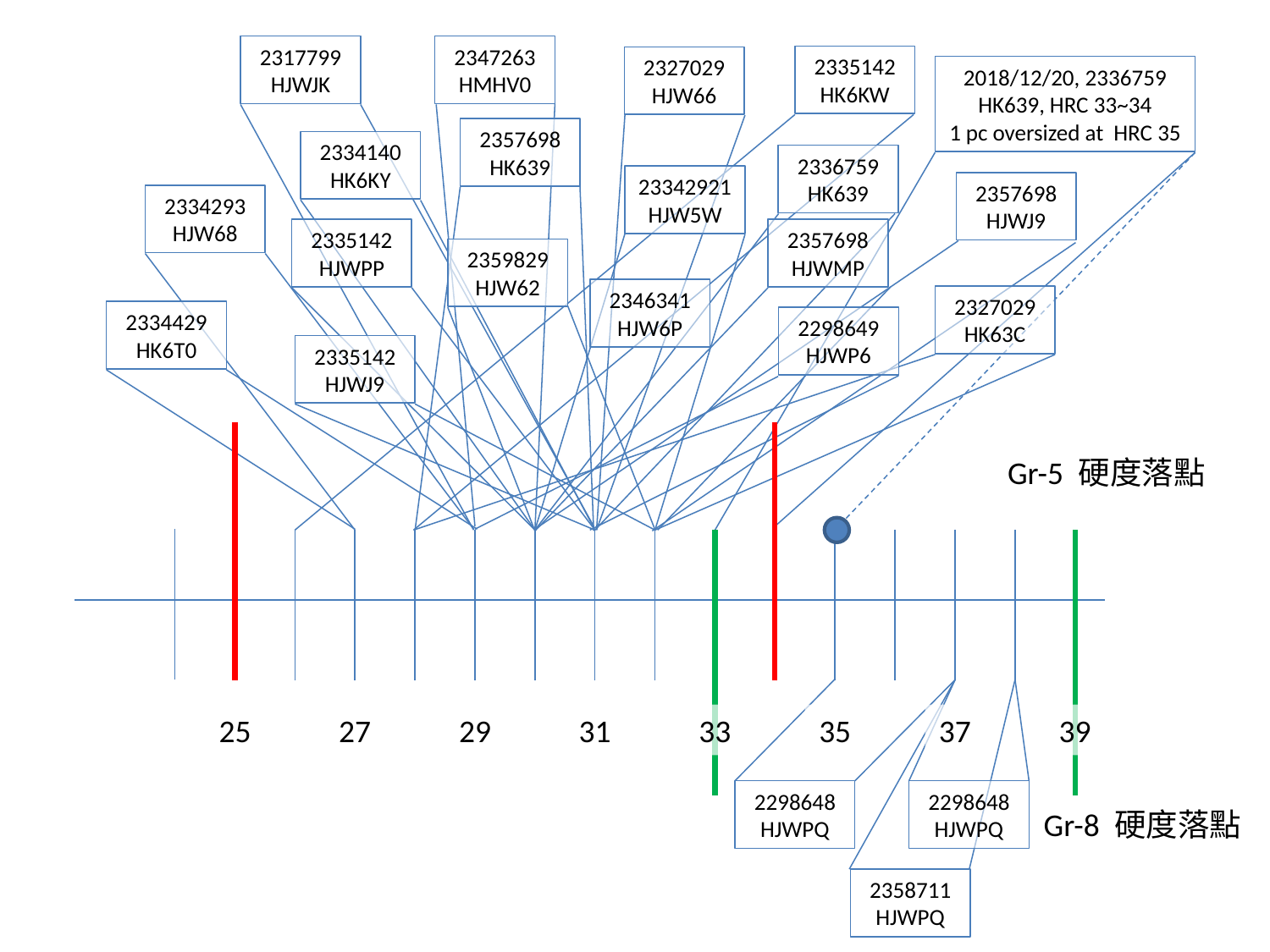

2317799
HJWJK
2347263
HMHV0
2335142
HK6KW
2327029
HJW66
2018/12/20, 2336759
HK639, HRC 33~34
1 pc oversized at  HRC 35
2357698
HK639
2334140
HK6KY
2336759
HK639
23342921
HJW5W
2357698
HJWJ9
2334293HJW68
2335142HJWPP
2357698
HJWMP
2359829
HJW62
2346341
HJW6P
2327029
HK63C
2334429
HK6T0
2298649
HJWP6
2335142HJWJ9
Gr-5 硬度落點

25
27
29
31
33
35
37
39
2298648
HJWPQ
2298648
HJWPQ
Gr-8 硬度落點
2358711
HJWPQ